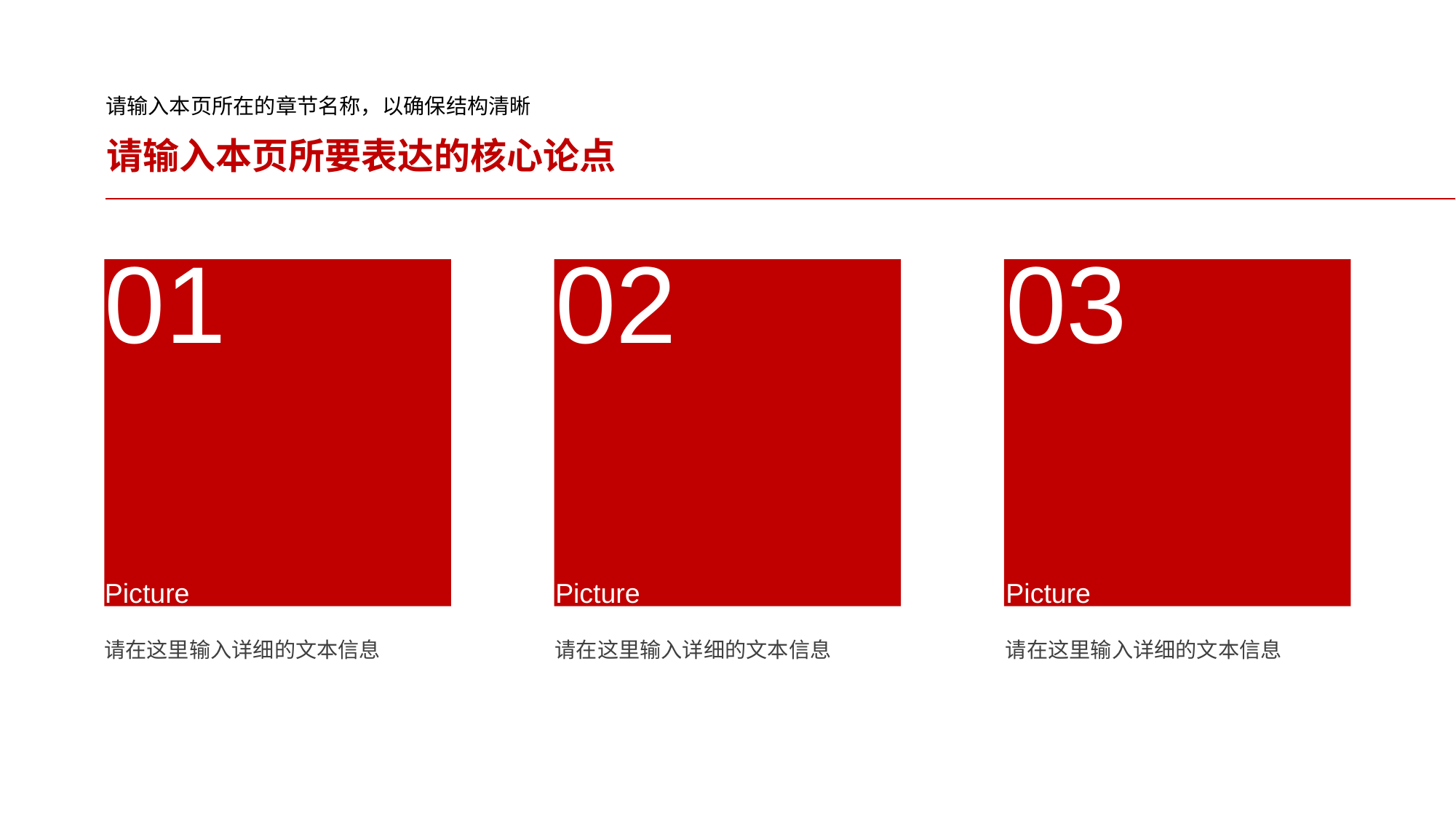

请输入本页所在的章节名称，以确保结构清晰
请输入本页所要表达的核心论点
01
02
03

Picture
Picture
Picture
请在这里输入详细的文本信息
请在这里输入详细的文本信息
请在这里输入详细的文本信息